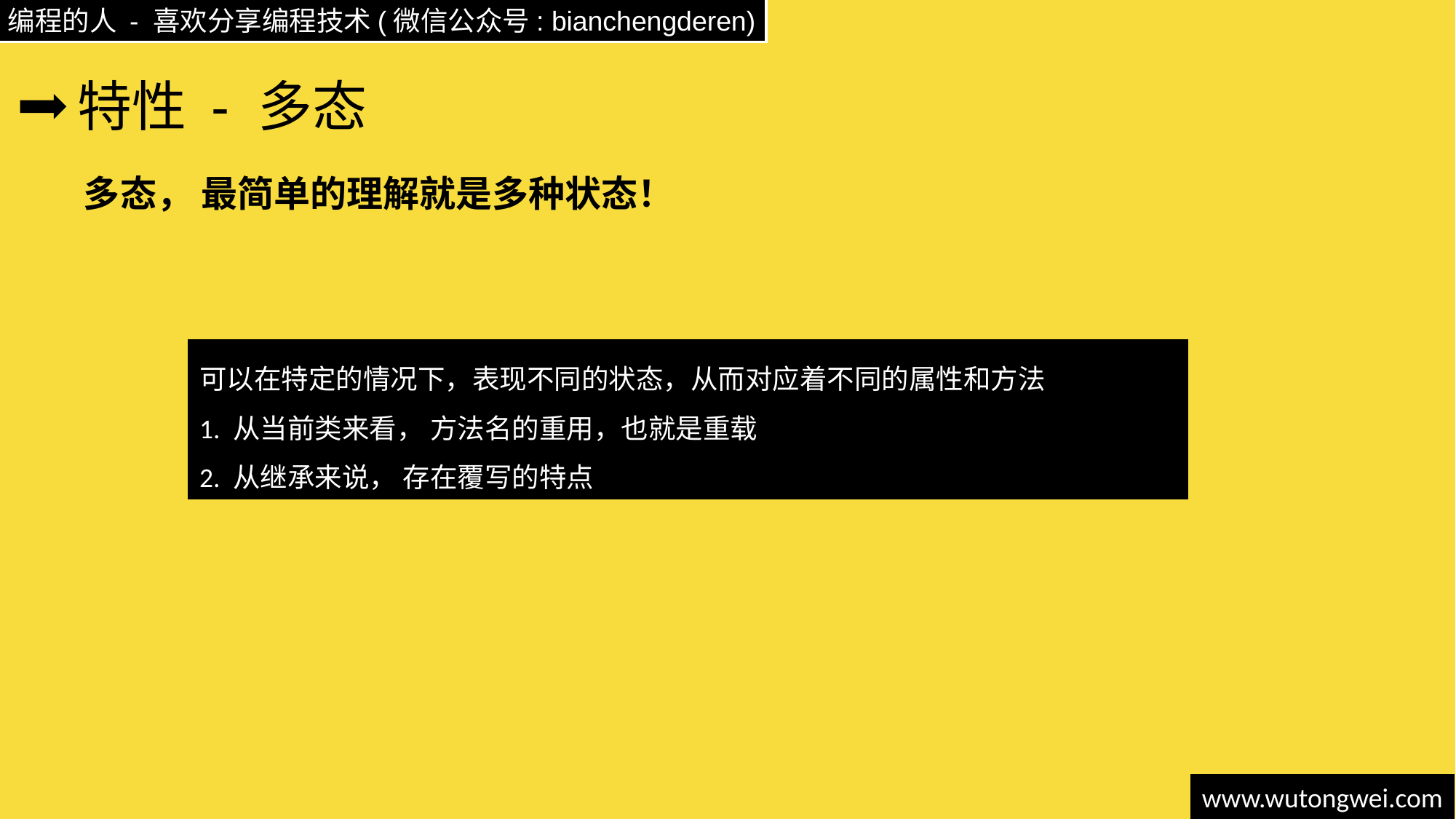

# 特性 - 多态
多态， 最简单的理解就是多种状态！
可以在特定的情况下，表现不同的状态，从而对应着不同的属性和方法
1. 从当前类来看， 方法名的重用，也就是重载
2. 从继承来说， 存在覆写的特点